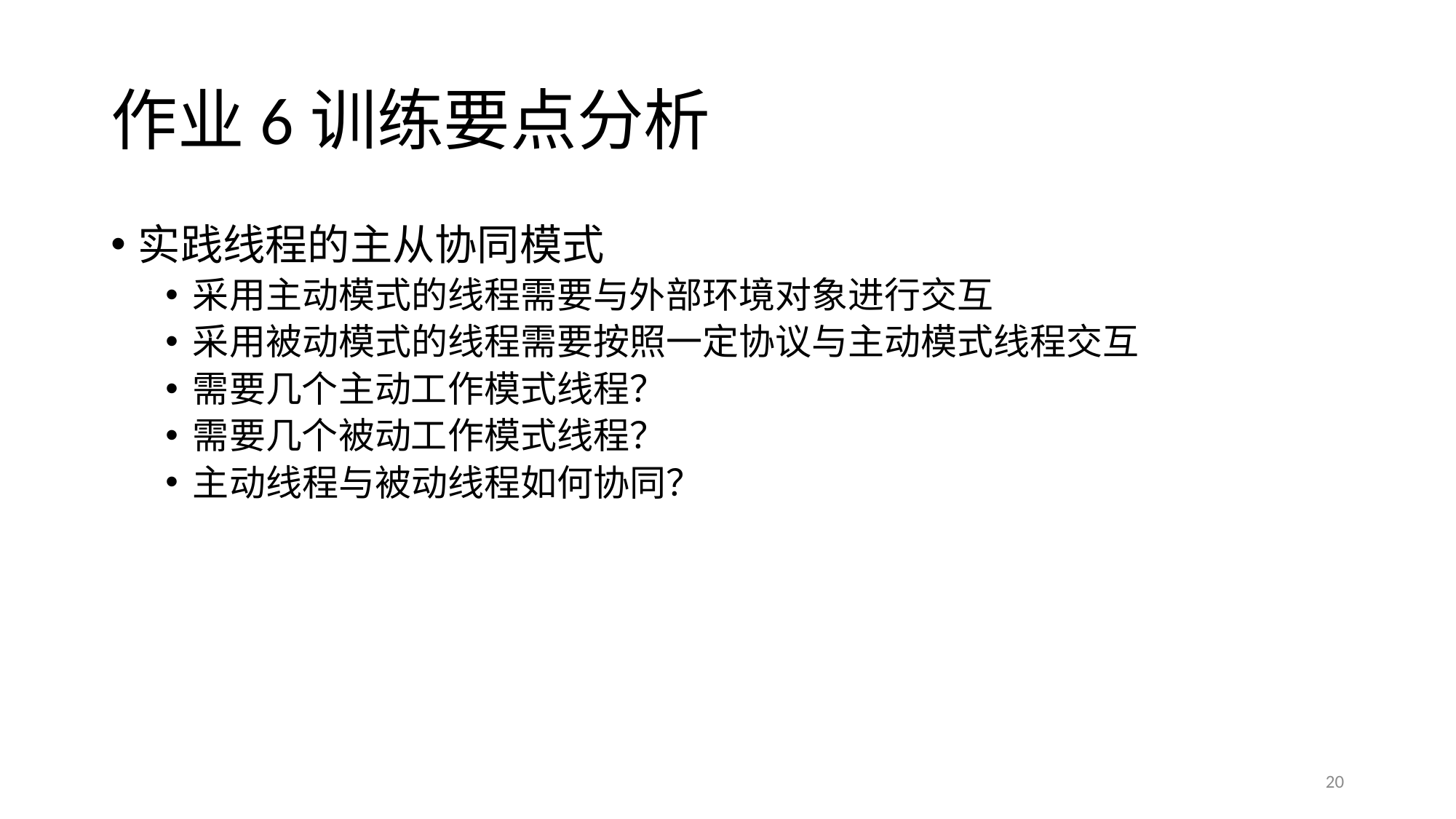

# 作业6训练要点分析
实践线程的主从协同模式
采用主动模式的线程需要与外部环境对象进行交互
采用被动模式的线程需要按照一定协议与主动模式线程交互
需要几个主动工作模式线程？
需要几个被动工作模式线程？
主动线程与被动线程如何协同？
20